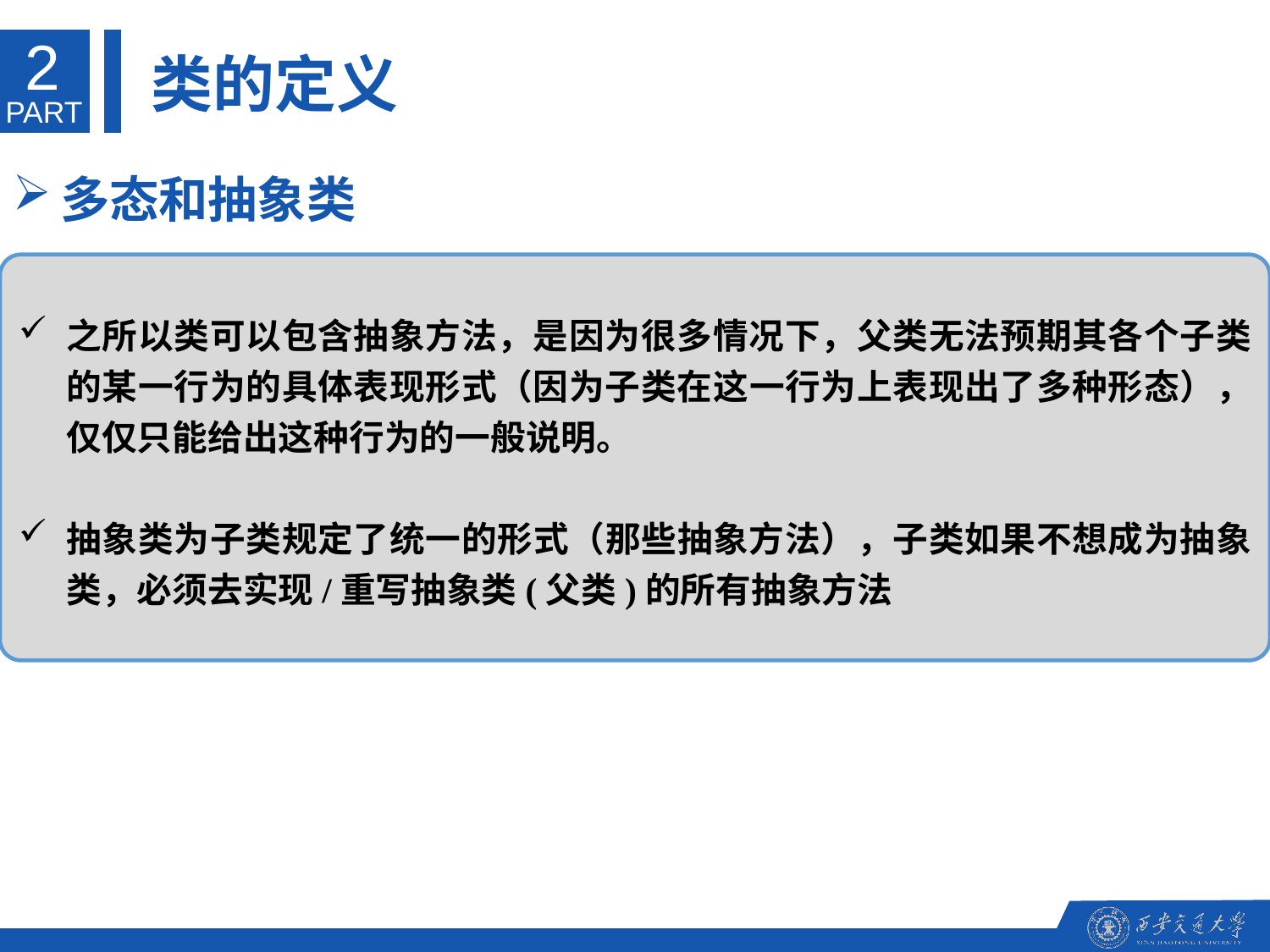

2
类的定义
PART
多态和抽象类

之所以类可以包含抽象方法，是因为很多情况下，父类无法预期其各个子类的某一行为的具体表现形式（因为子类在这一行为上表现出了多种形态），仅仅只能给出这种行为的一般说明。

抽象类为子类规定了统一的形式（那些抽象方法），子类如果不想成为抽象类，必须去实现/重写抽象类(父类)的所有抽象方法